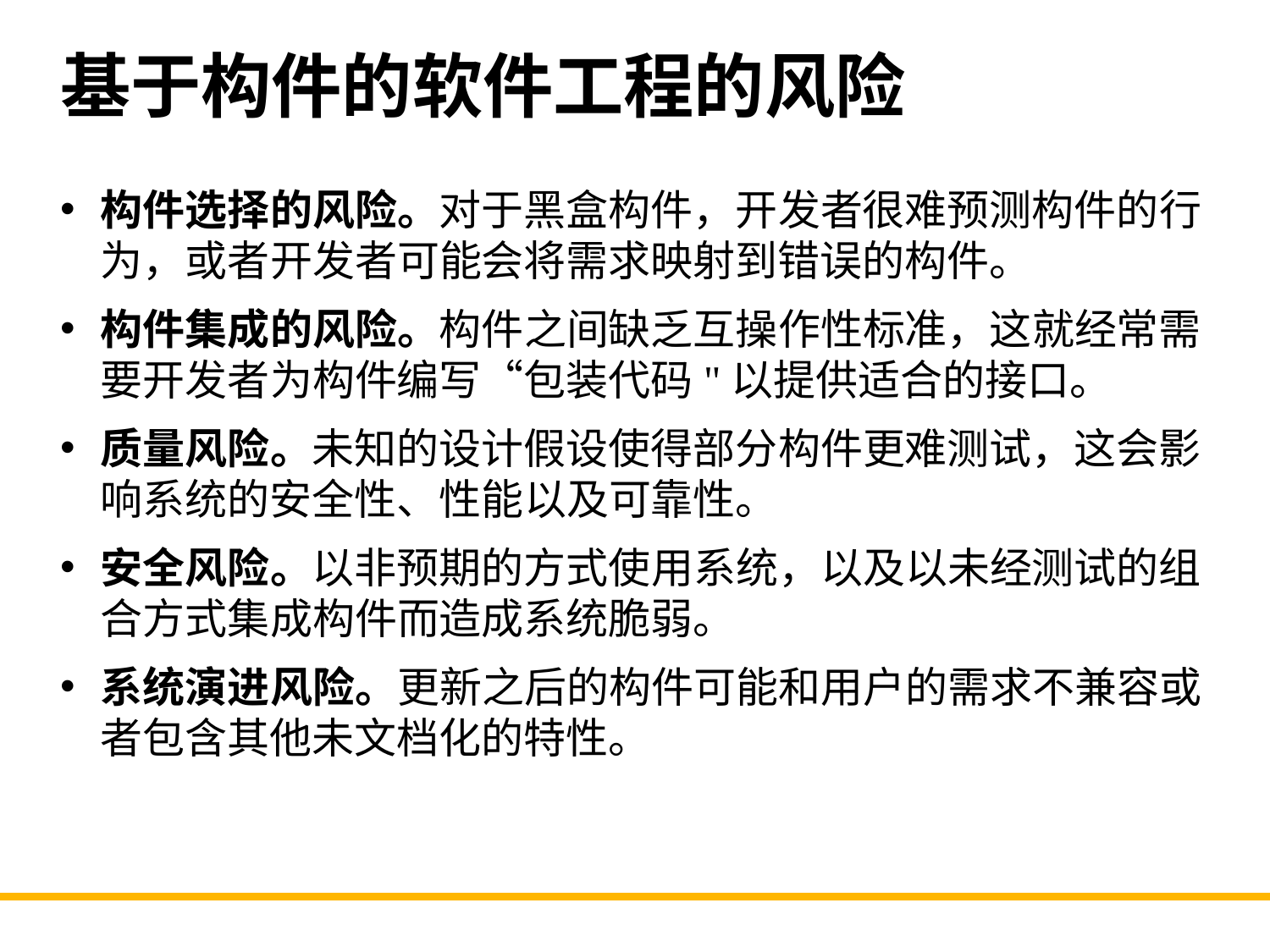

# 基于构件的软件工程的风险
构件选择的风险。对于黑盒构件，开发者很难预测构件的行为，或者开发者可能会将需求映射到错误的构件。
构件集成的风险。构件之间缺乏互操作性标准，这就经常需要开发者为构件编写“包装代码"以提供适合的接口。
质量风险。未知的设计假设使得部分构件更难测试，这会影响系统的安全性、性能以及可靠性。
安全风险。以非预期的方式使用系统，以及以未经测试的组合方式集成构件而造成系统脆弱。
系统演进风险。更新之后的构件可能和用户的需求不兼容或者包含其他未文档化的特性。